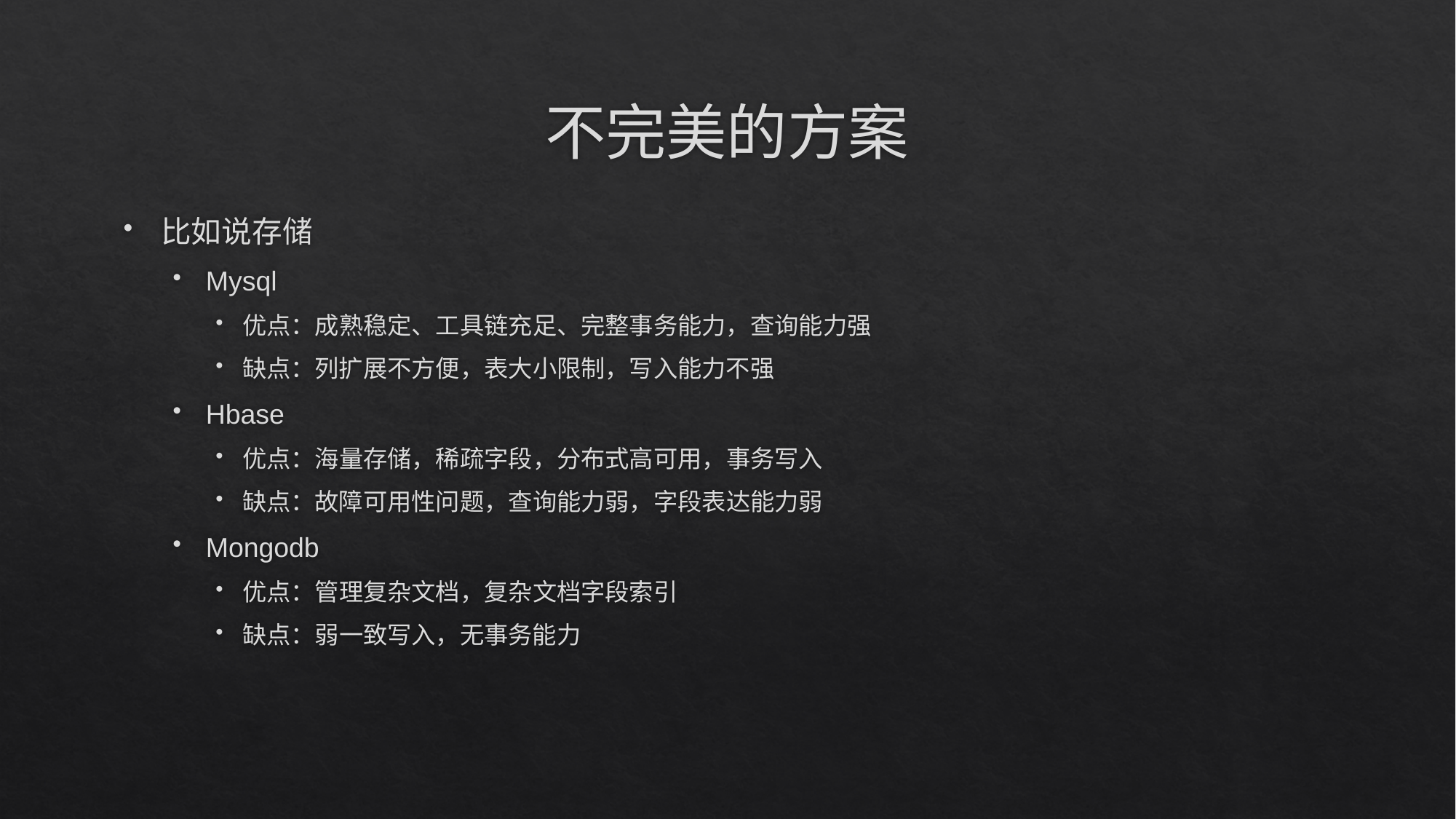

# 不完美的方案
比如说存储
Mysql
优点：成熟稳定、工具链充足、完整事务能力，查询能力强
缺点：列扩展不方便，表大小限制，写入能力不强
Hbase
优点：海量存储，稀疏字段，分布式高可用，事务写入
缺点：故障可用性问题，查询能力弱，字段表达能力弱
Mongodb
优点：管理复杂文档，复杂文档字段索引
缺点：弱一致写入，无事务能力